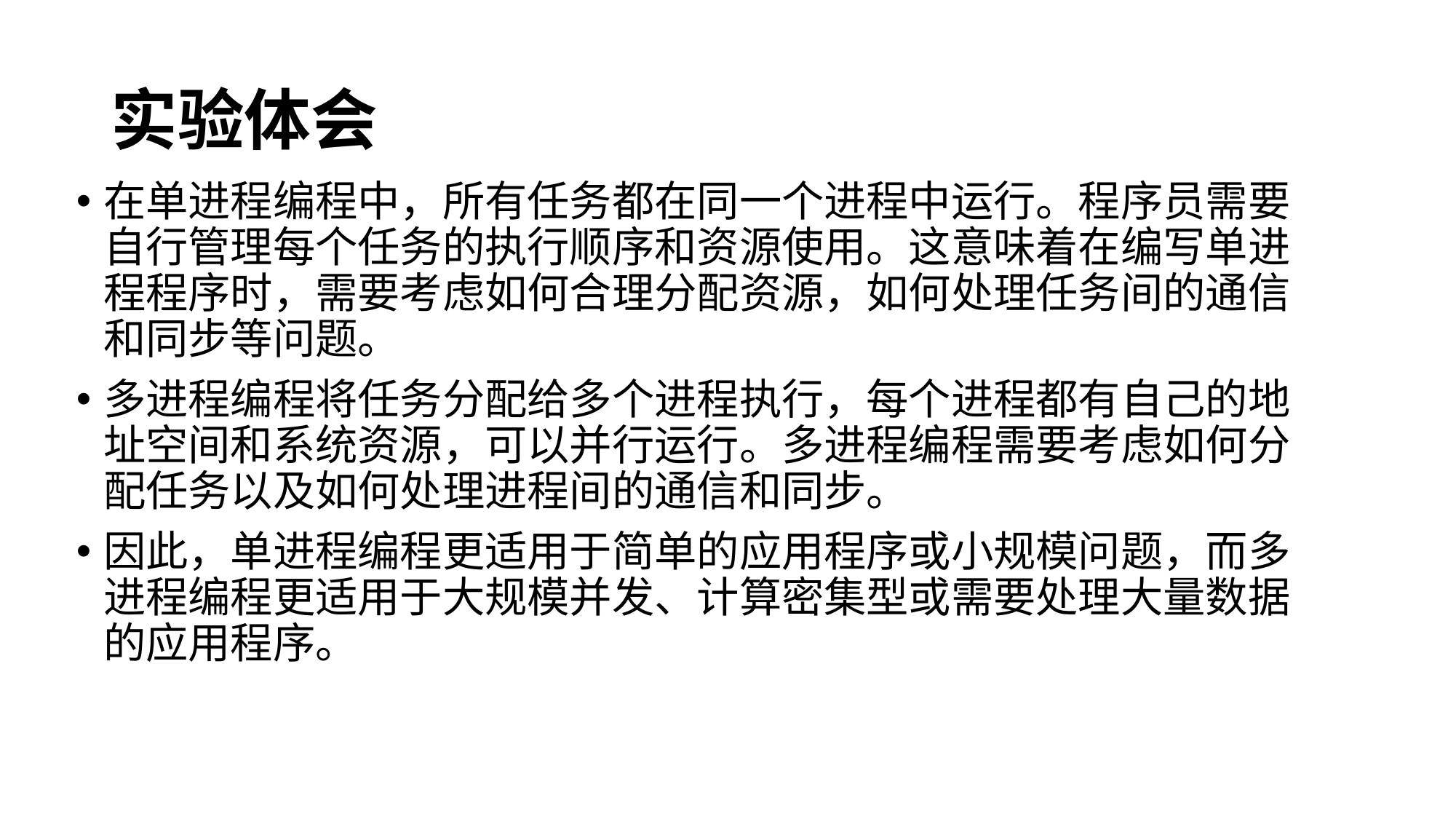

# 实验体会
在单进程编程中，所有任务都在同一个进程中运行。程序员需要自行管理每个任务的执行顺序和资源使用。这意味着在编写单进程程序时，需要考虑如何合理分配资源，如何处理任务间的通信和同步等问题。
多进程编程将任务分配给多个进程执行，每个进程都有自己的地址空间和系统资源，可以并行运行。多进程编程需要考虑如何分配任务以及如何处理进程间的通信和同步。
因此，单进程编程更适用于简单的应用程序或小规模问题，而多进程编程更适用于大规模并发、计算密集型或需要处理大量数据的应用程序。